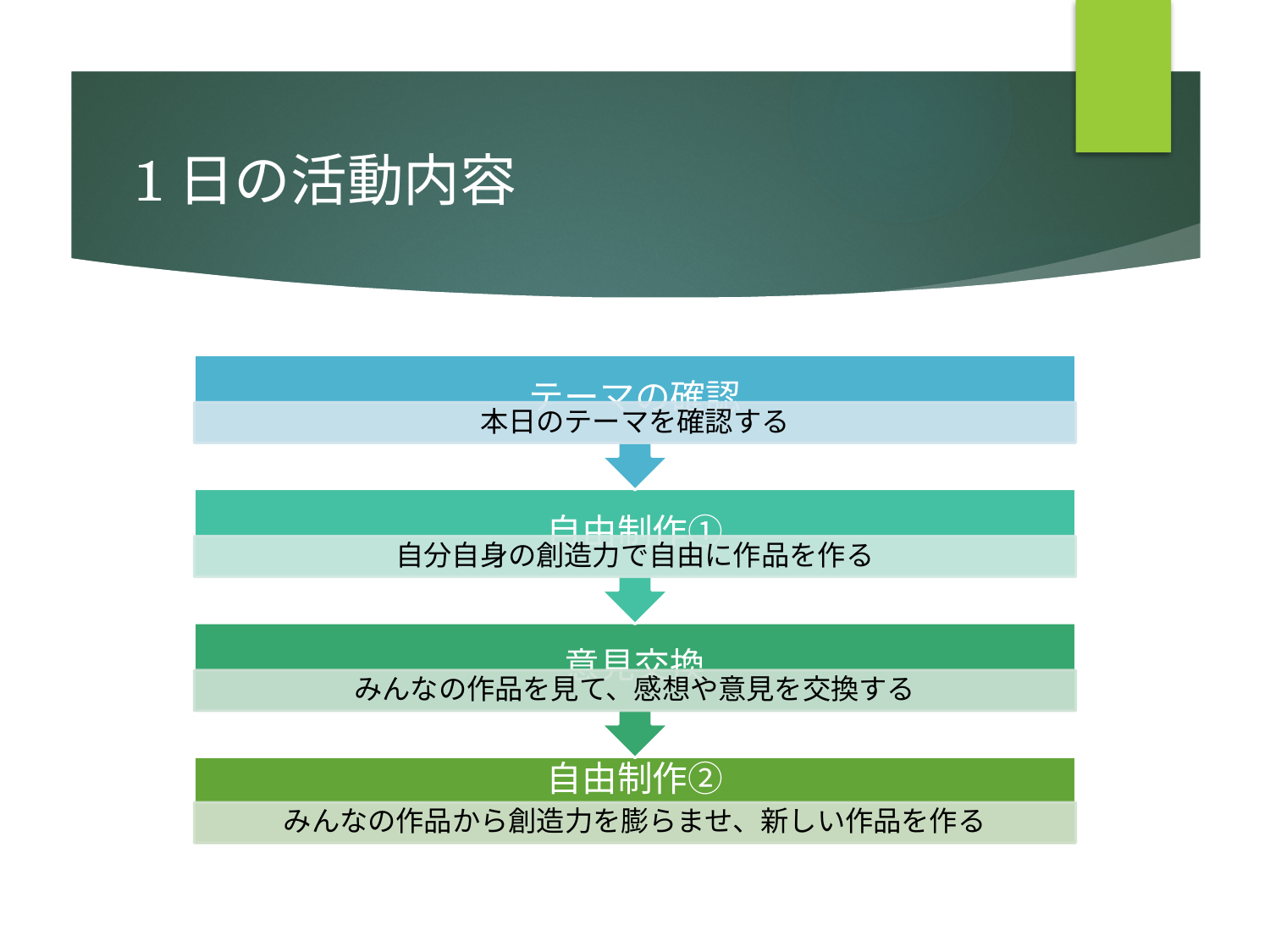

# 1日の活動内容
自由制作②
みんなの作品から創造力を膨らませ、新しい作品を作る
意見交換
みんなの作品を見て、感想や意見を交換する
自由制作①
自分自身の創造力で自由に作品を作る
テーマの確認
本日のテーマを確認する